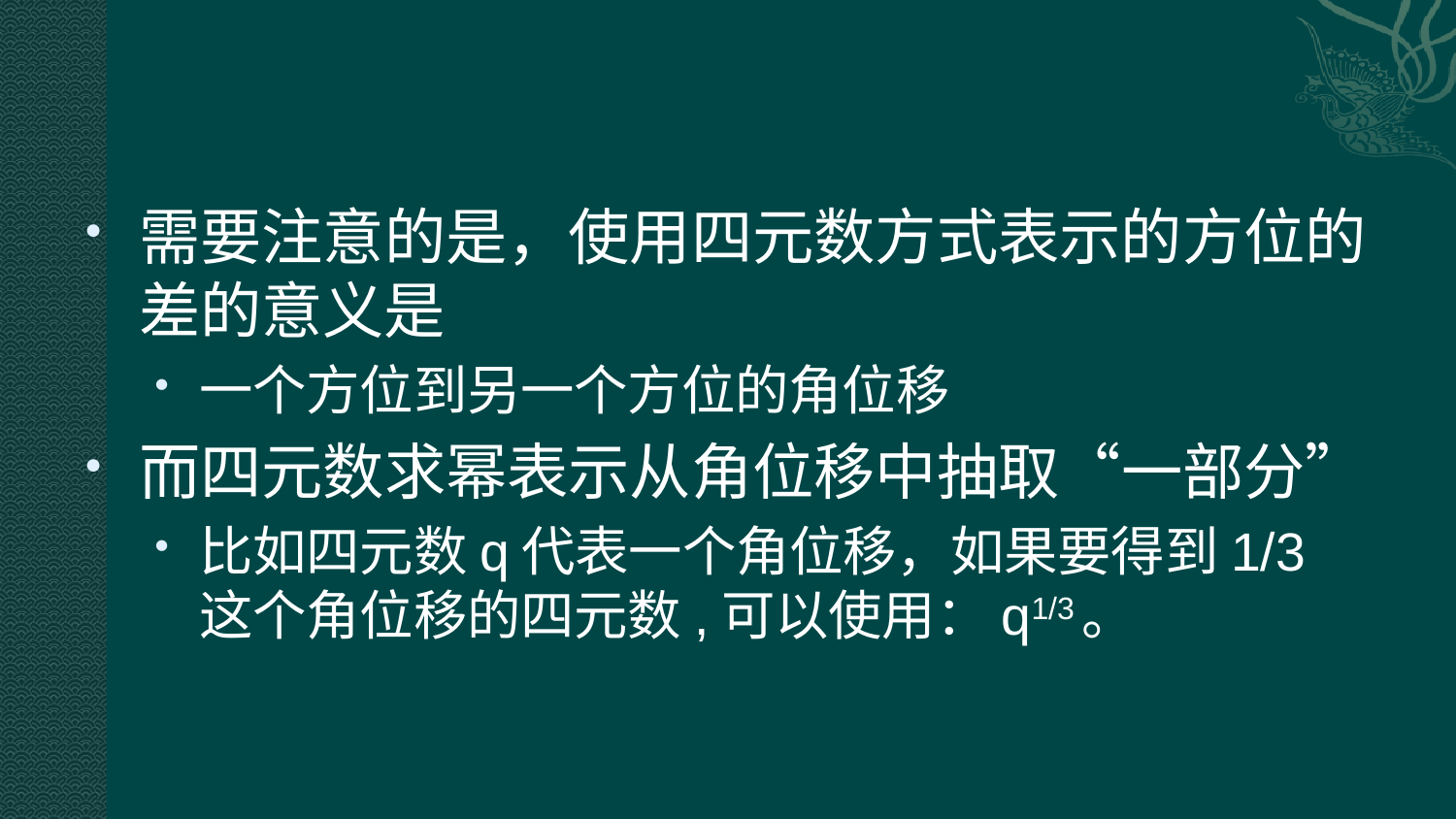

#
需要注意的是，使用四元数方式表示的方位的差的意义是
一个方位到另一个方位的角位移
而四元数求幂表示从角位移中抽取“一部分”
比如四元数q代表一个角位移，如果要得到1/3这个角位移的四元数,可以使用：q1/3。